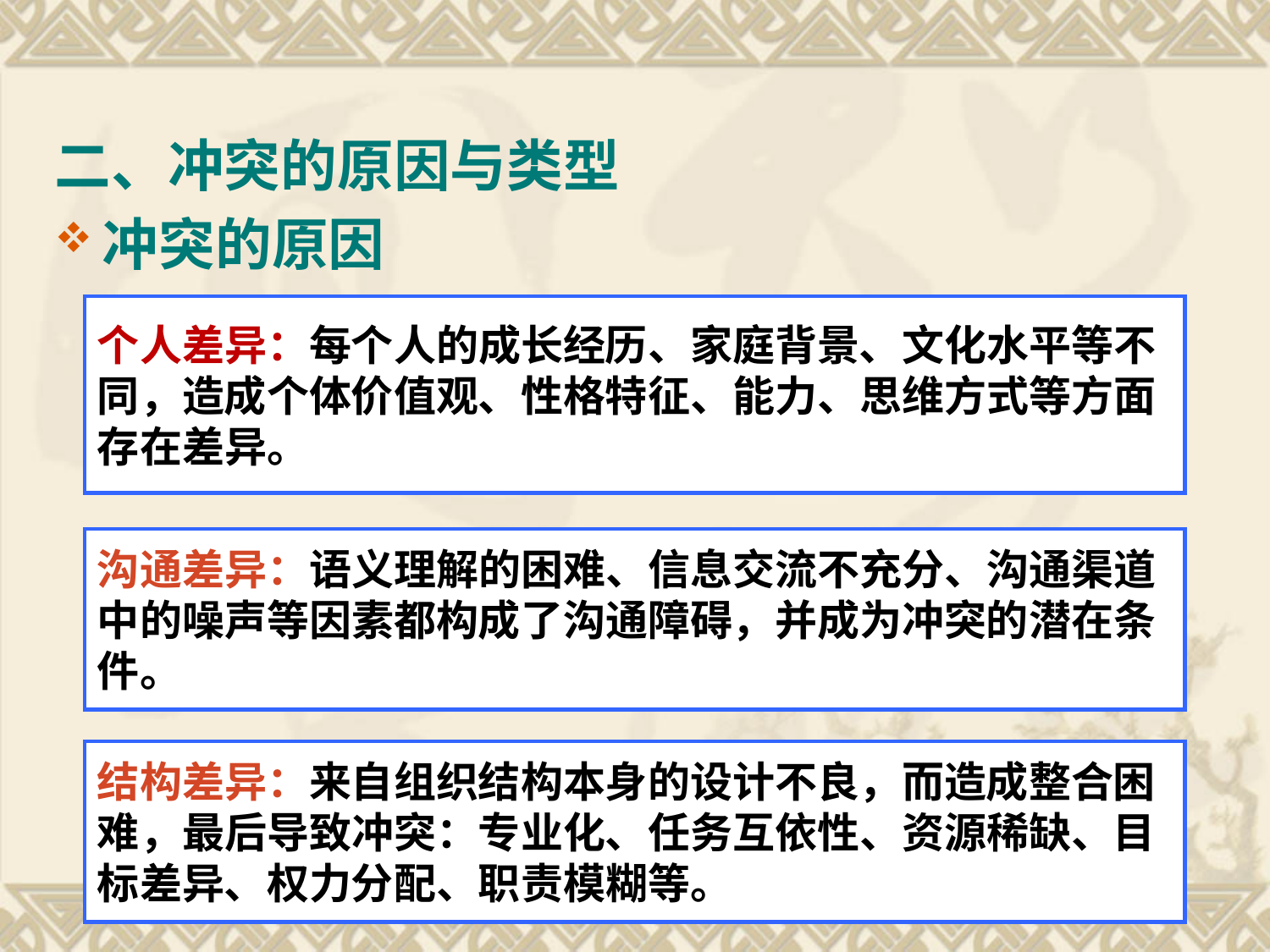

二、冲突的原因与类型
冲突的原因
个人差异：每个人的成长经历、家庭背景、文化水平等不同，造成个体价值观、性格特征、能力、思维方式等方面存在差异。
沟通差异：语义理解的困难、信息交流不充分、沟通渠道中的噪声等因素都构成了沟通障碍，并成为冲突的潜在条件。
结构差异：来自组织结构本身的设计不良，而造成整合困难，最后导致冲突：专业化、任务互依性、资源稀缺、目标差异、权力分配、职责模糊等。